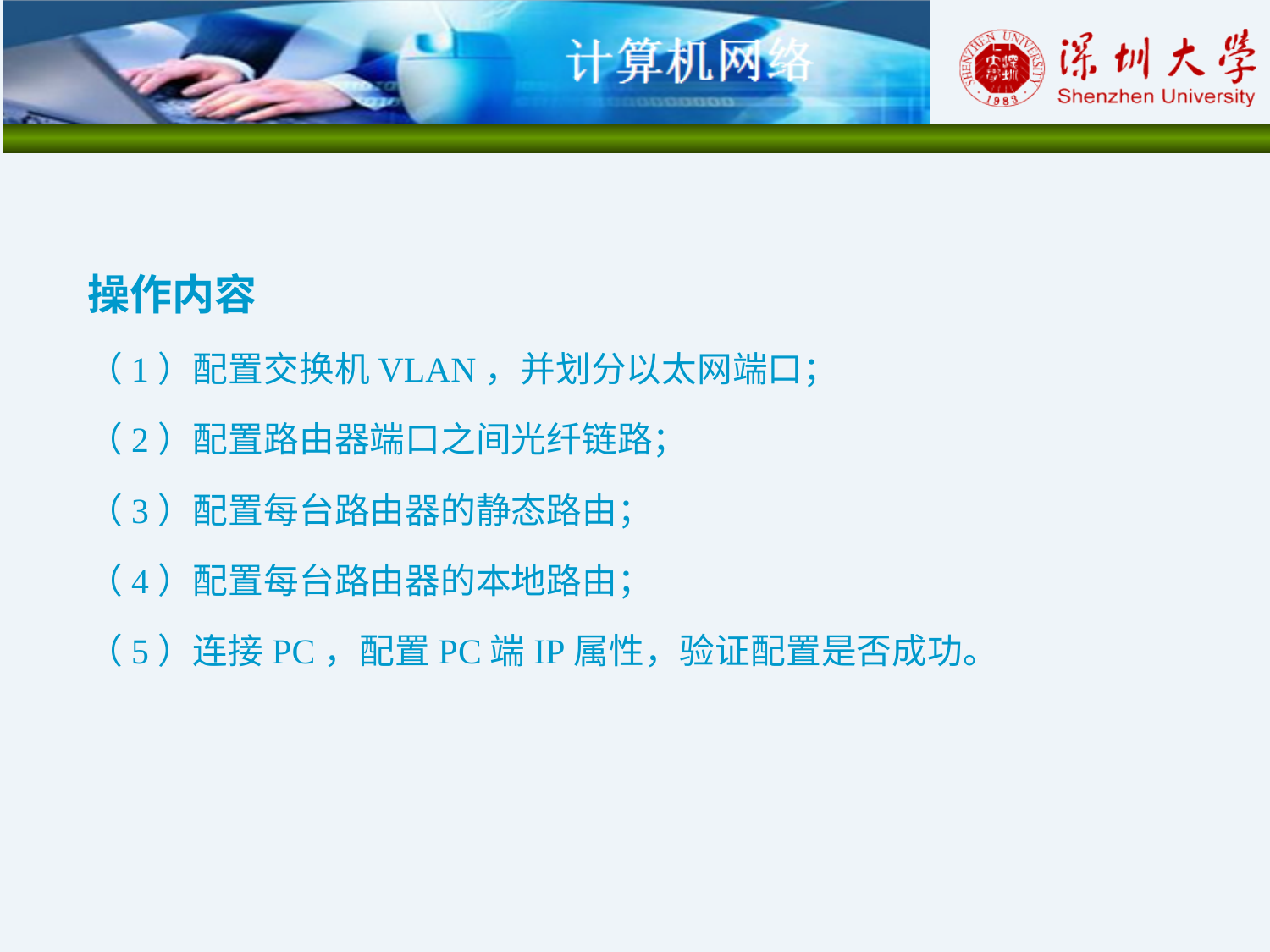

操作内容
（1）配置交换机VLAN，并划分以太网端口；
（2）配置路由器端口之间光纤链路；
（3）配置每台路由器的静态路由；
（4）配置每台路由器的本地路由；
（5）连接PC，配置PC端IP属性，验证配置是否成功。